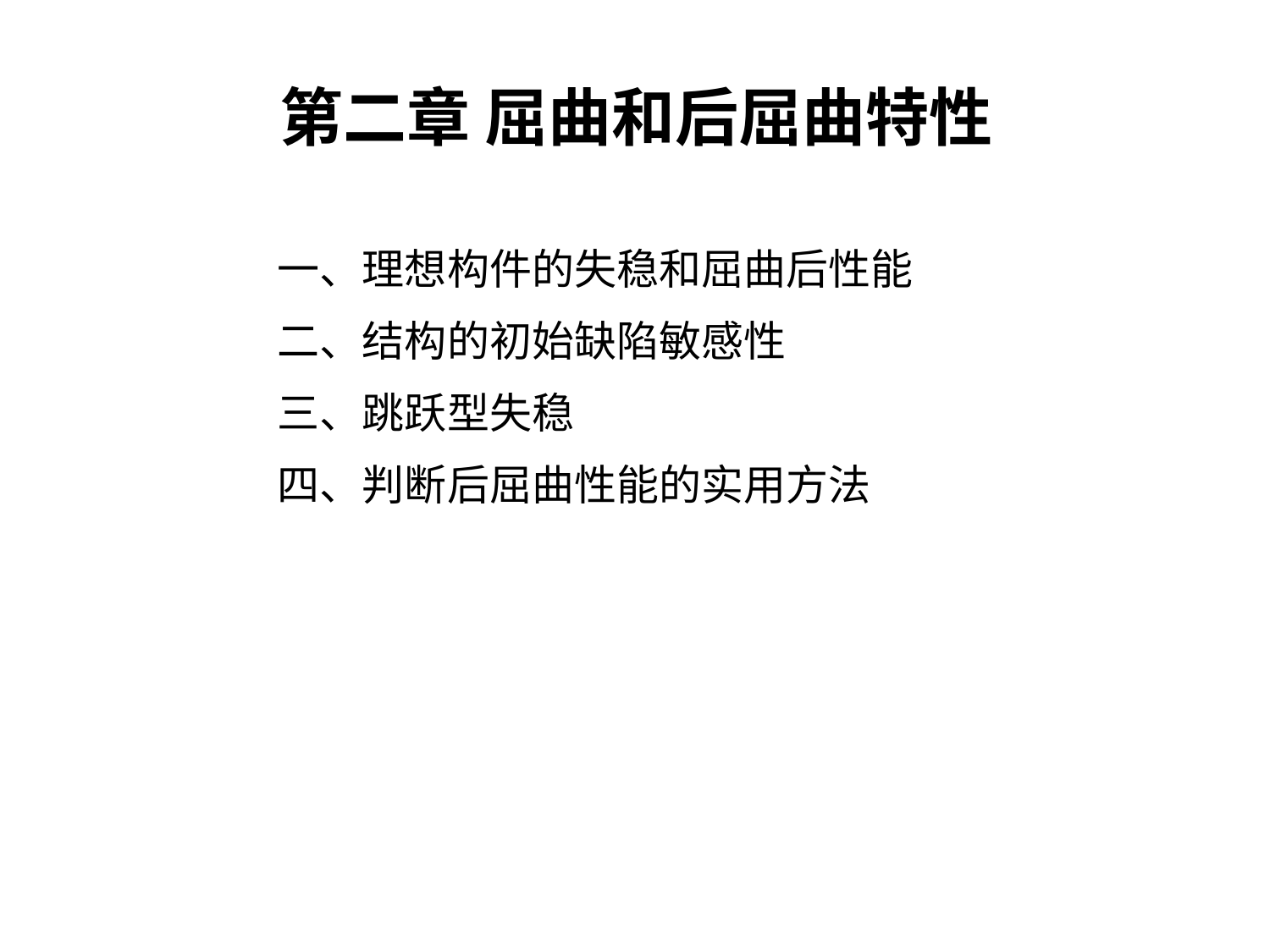

# 第二章 屈曲和后屈曲特性
一、理想构件的失稳和屈曲后性能
二、结构的初始缺陷敏感性
三、跳跃型失稳
四、判断后屈曲性能的实用方法